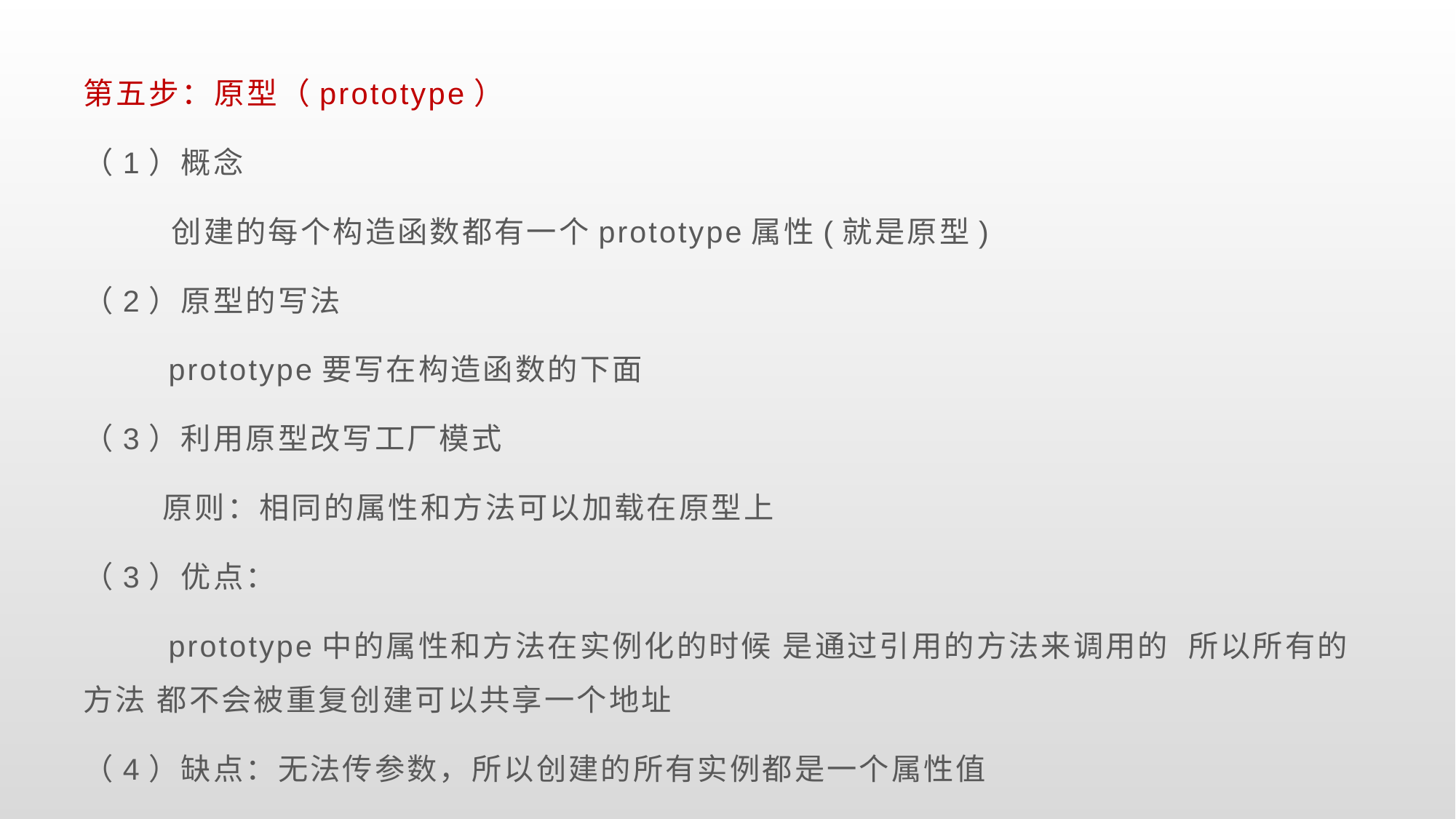

# 第五步：原型（prototype）
（1）概念
         创建的每个构造函数都有一个prototype属性(就是原型)
（2）原型的写法
        prototype要写在构造函数的下面
（3）利用原型改写工厂模式
        原则：相同的属性和方法可以加载在原型上
（3）优点：
        prototype中的属性和方法在实例化的时候 是通过引用的方法来调用的  所以所有的方法 都不会被重复创建可以共享一个地址
（4）缺点：无法传参数，所以创建的所有实例都是一个属性值